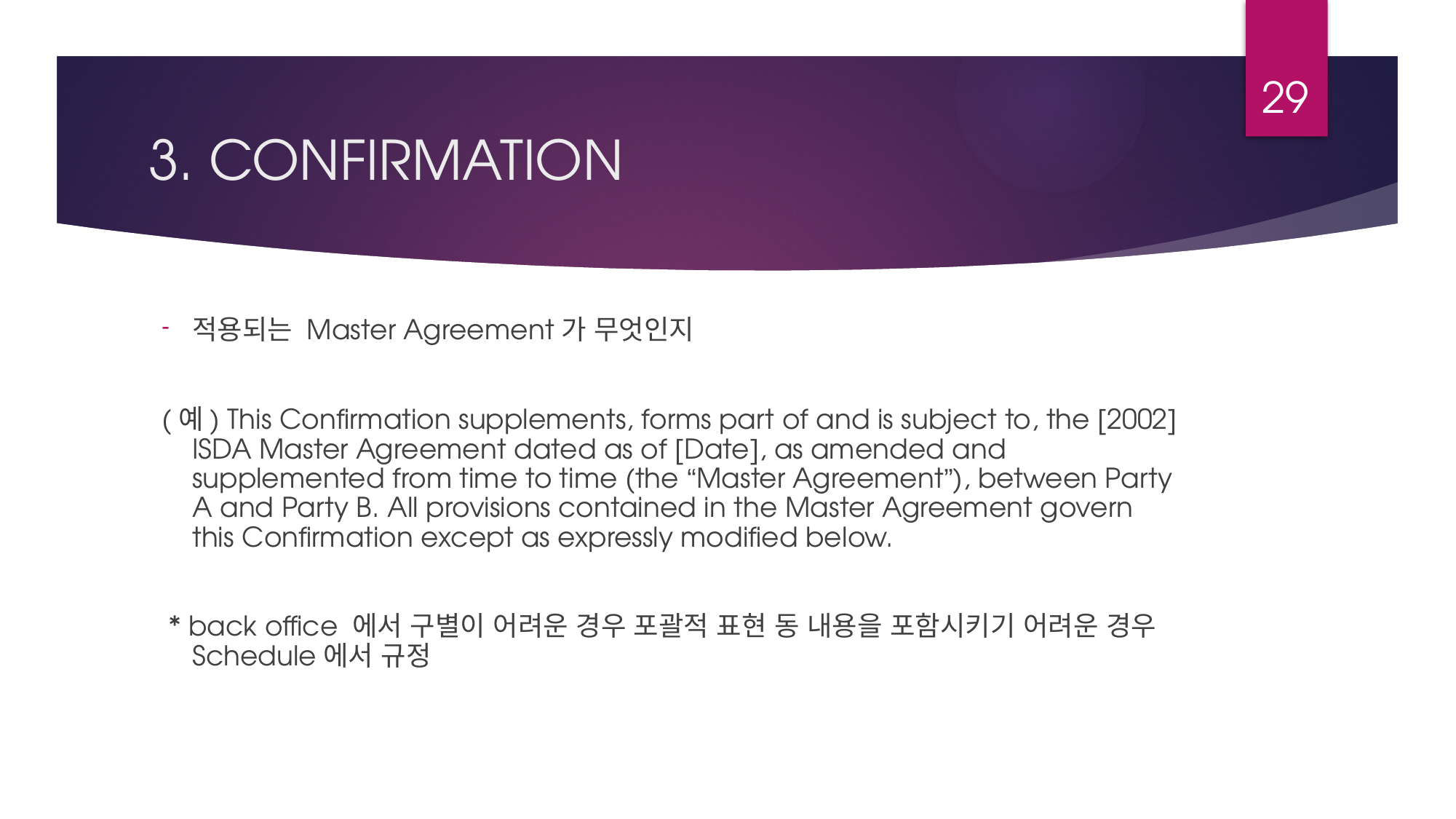

29
# 3. CONFIRMATION
적용되는 Master Agreement가 무엇인지

(예) This Confirmation supplements, forms part of and is subject to, the [2002] ISDA Master Agreement dated as of [Date], as amended and supplemented from time to time (the “Master Agreement”), between Party A and Party B. All provisions contained in the Master Agreement govern this Confirmation except as expressly modified below.

 * back office 에서 구별이 어려운 경우 포괄적 표현 동 내용을 포함시키기 어려운 경우 Schedule에서 규정